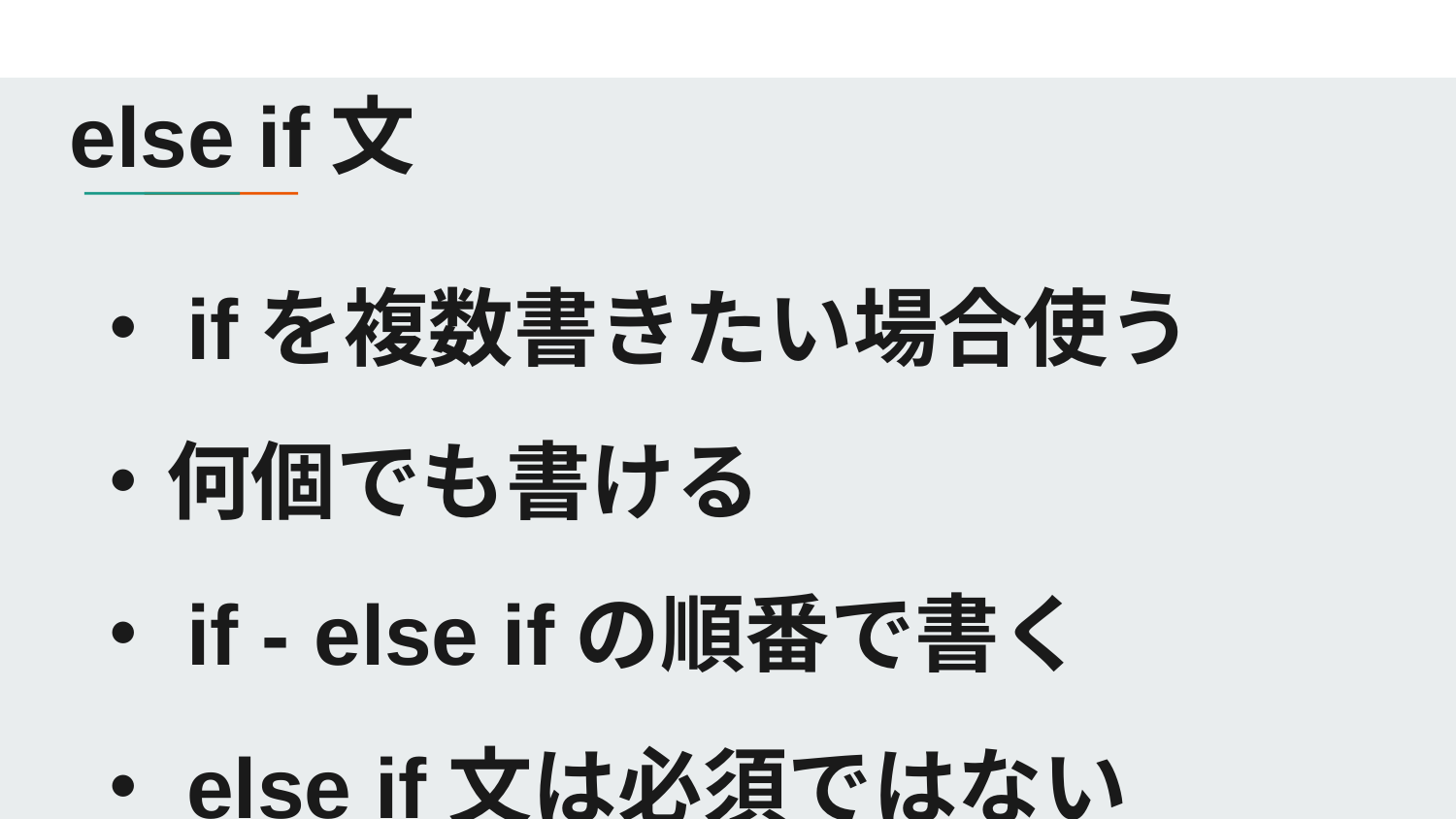

# else if文
・ifを複数書きたい場合使う
・何個でも書ける
・if - else ifの順番で書く
・else if文は必須ではない